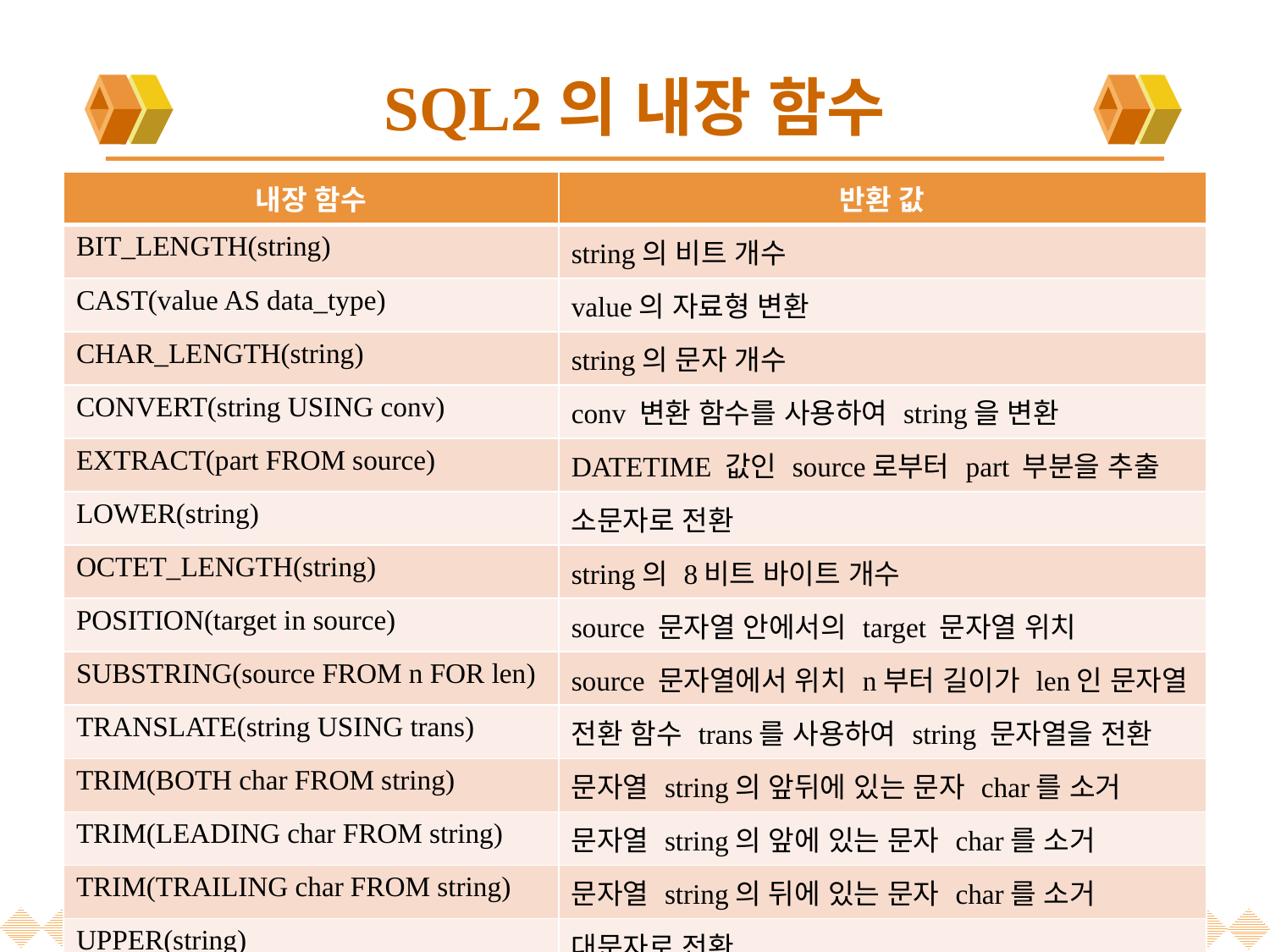

# SQL2의 내장 함수
| 내장 함수 | 반환 값 |
| --- | --- |
| BIT\_LENGTH(string) | string의 비트 개수 |
| CAST(value AS data\_type) | value의 자료형 변환 |
| CHAR\_LENGTH(string) | string의 문자 개수 |
| CONVERT(string USING conv) | conv 변환 함수를 사용하여 string을 변환 |
| EXTRACT(part FROM source) | DATETIME 값인 source로부터 part 부분을 추출 |
| LOWER(string) | 소문자로 전환 |
| OCTET\_LENGTH(string) | string의 8비트 바이트 개수 |
| POSITION(target in source) | source 문자열 안에서의 target 문자열 위치 |
| SUBSTRING(source FROM n FOR len) | source 문자열에서 위치 n부터 길이가 len인 문자열 |
| TRANSLATE(string USING trans) | 전환 함수 trans를 사용하여 string 문자열을 전환 |
| TRIM(BOTH char FROM string) | 문자열 string의 앞뒤에 있는 문자 char를 소거 |
| TRIM(LEADING char FROM string) | 문자열 string의 앞에 있는 문자 char를 소거 |
| TRIM(TRAILING char FROM string) | 문자열 string의 뒤에 있는 문자 char를 소거 |
| UPPER(string) | 대문자로 전환 |